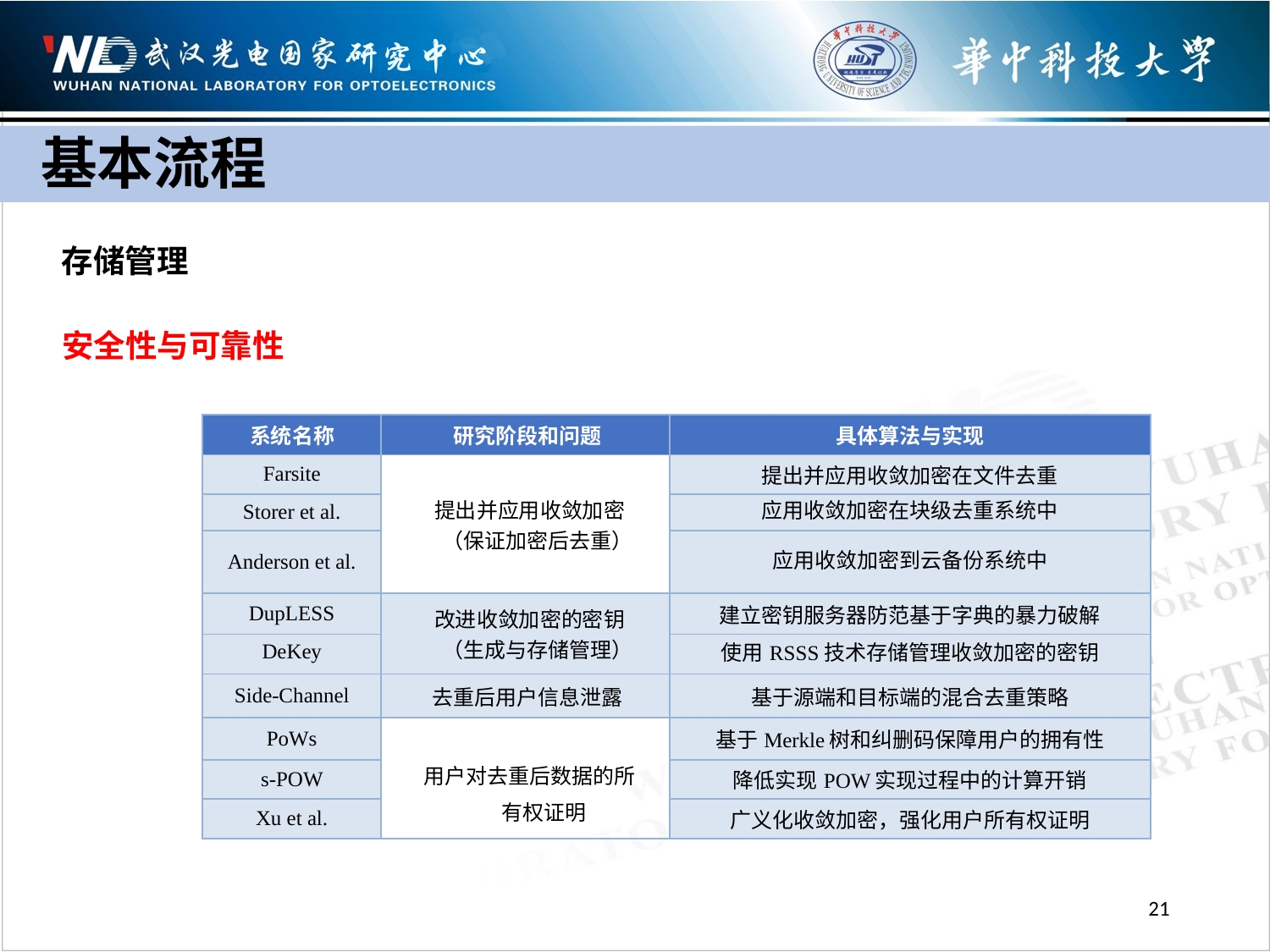

基本流程
存储管理

安全性与可靠性
| 系统名称 | 研究阶段和问题 | 具体算法与实现 |
| --- | --- | --- |
| Farsite | 提出并应用收敛加密 （保证加密后去重） | 提出并应用收敛加密在文件去重 |
| Storer et al. |  | 应用收敛加密在块级去重系统中 |
| Anderson et al. |  | 应用收敛加密到云备份系统中 |
| DupLESS | 改进收敛加密的密钥 （生成与存储管理） | 建立密钥服务器防范基于字典的暴力破解 |
| DeKey |  | 使用RSSS技术存储管理收敛加密的密钥 |
| Side-Channel | 去重后用户信息泄露 | 基于源端和目标端的混合去重策略 |
| PoWs | 用户对去重后数据的所有权证明 | 基于Merkle树和纠删码保障用户的拥有性 |
| s-POW |  | 降低实现POW实现过程中的计算开销 |
| Xu et al. |  | 广义化收敛加密，强化用户所有权证明 |
21